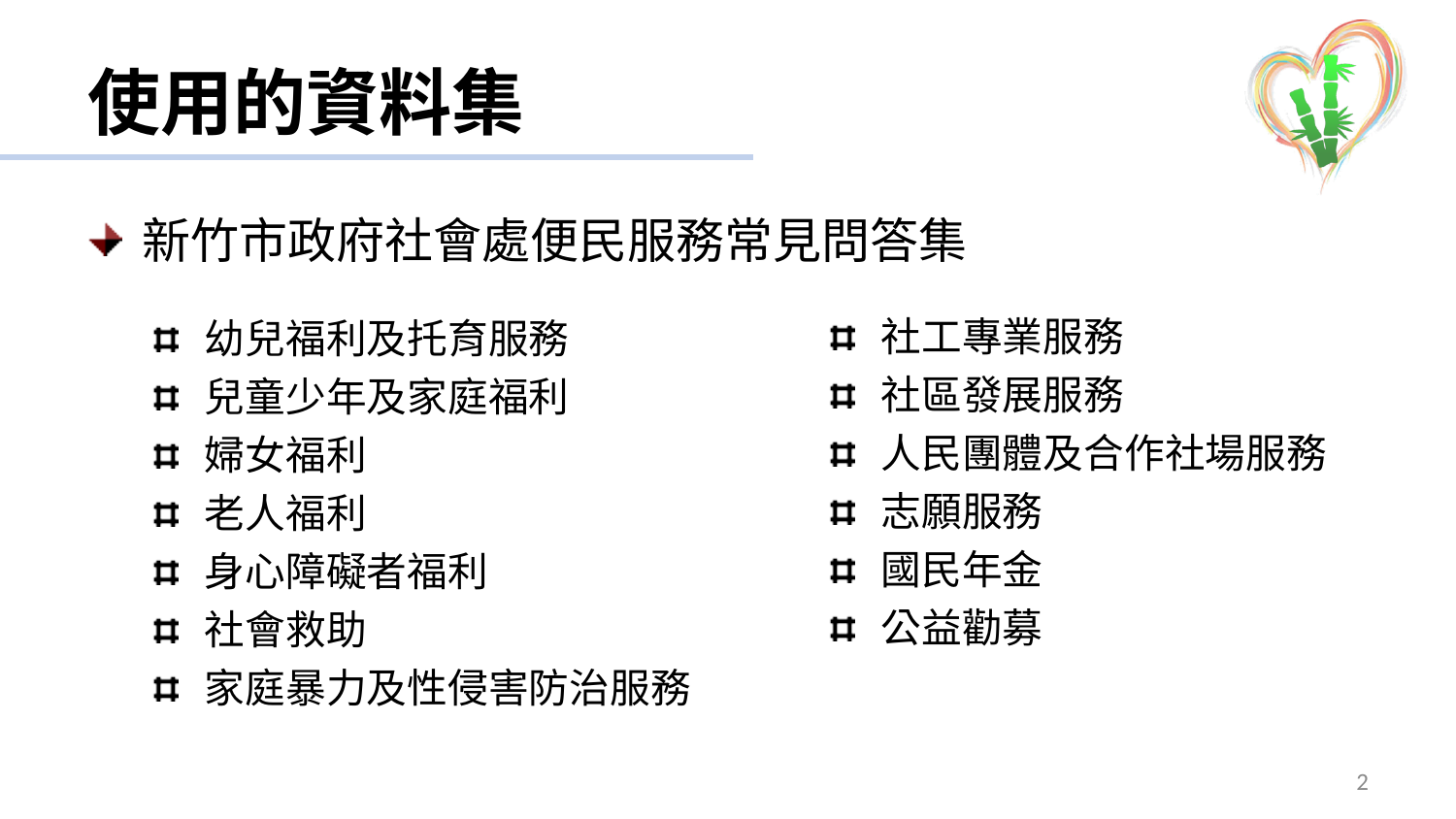

# 使用的資料集
新竹市政府社會處便民服務常見問答集
社工專業服務
社區發展服務
人民團體及合作社場服務
志願服務
國民年金
公益勸募
幼兒福利及托育服務
兒童少年及家庭福利
婦女福利
老人福利
身心障礙者福利
社會救助
家庭暴力及性侵害防治服務
2